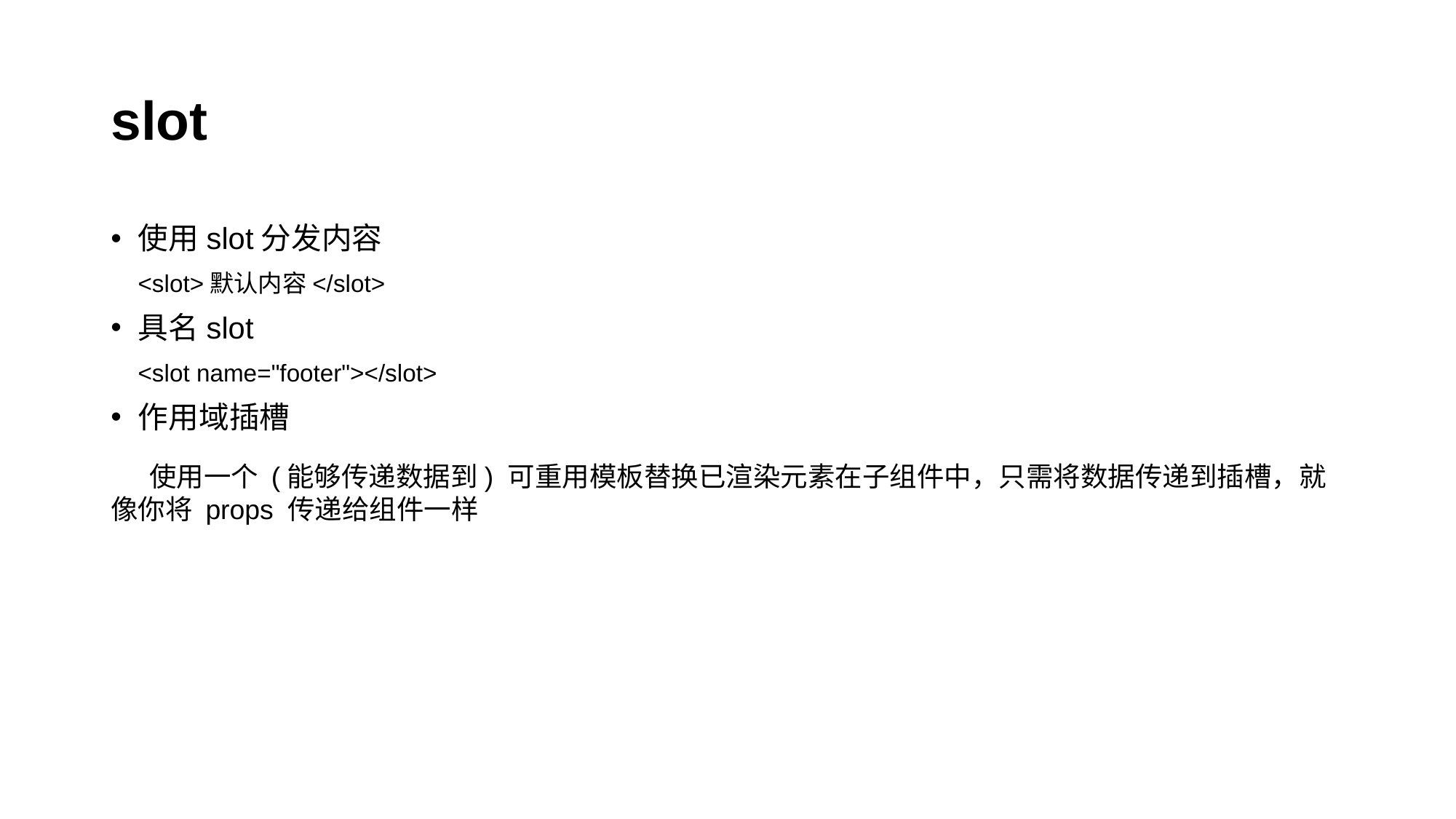

# slot
使用slot分发内容
    <slot>默认内容</slot>
具名slot
    <slot name="footer"></slot>
作用域插槽
   使用一个 (能够传递数据到) 可重用模板替换已渲染元素在子组件中，只需将数据传递到插槽，就像你将 props 传递给组件一样